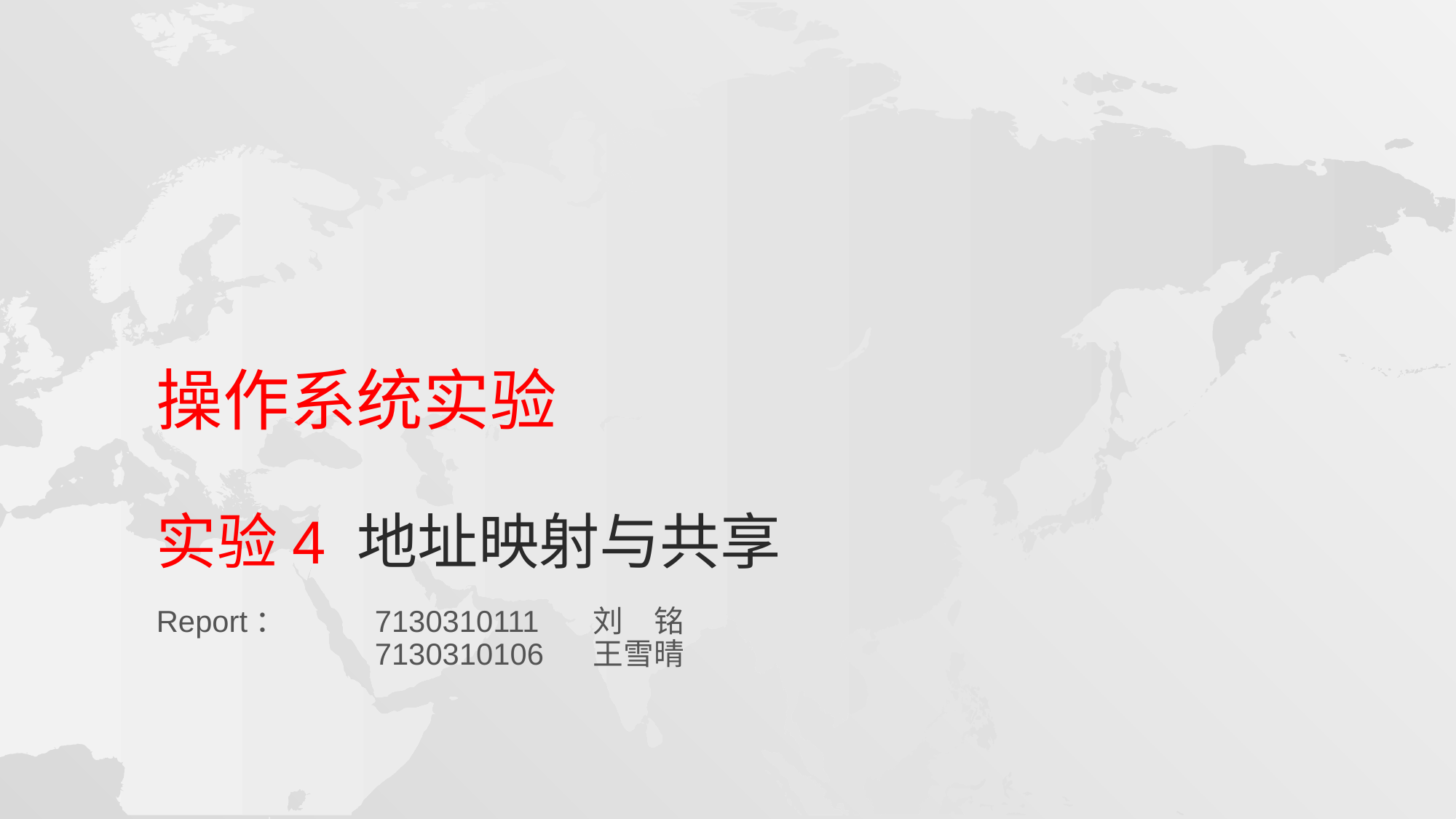

# 操作系统实验 实验4 地址映射与共享
Report：	7130310111	刘　铭
		7130310106	王雪晴